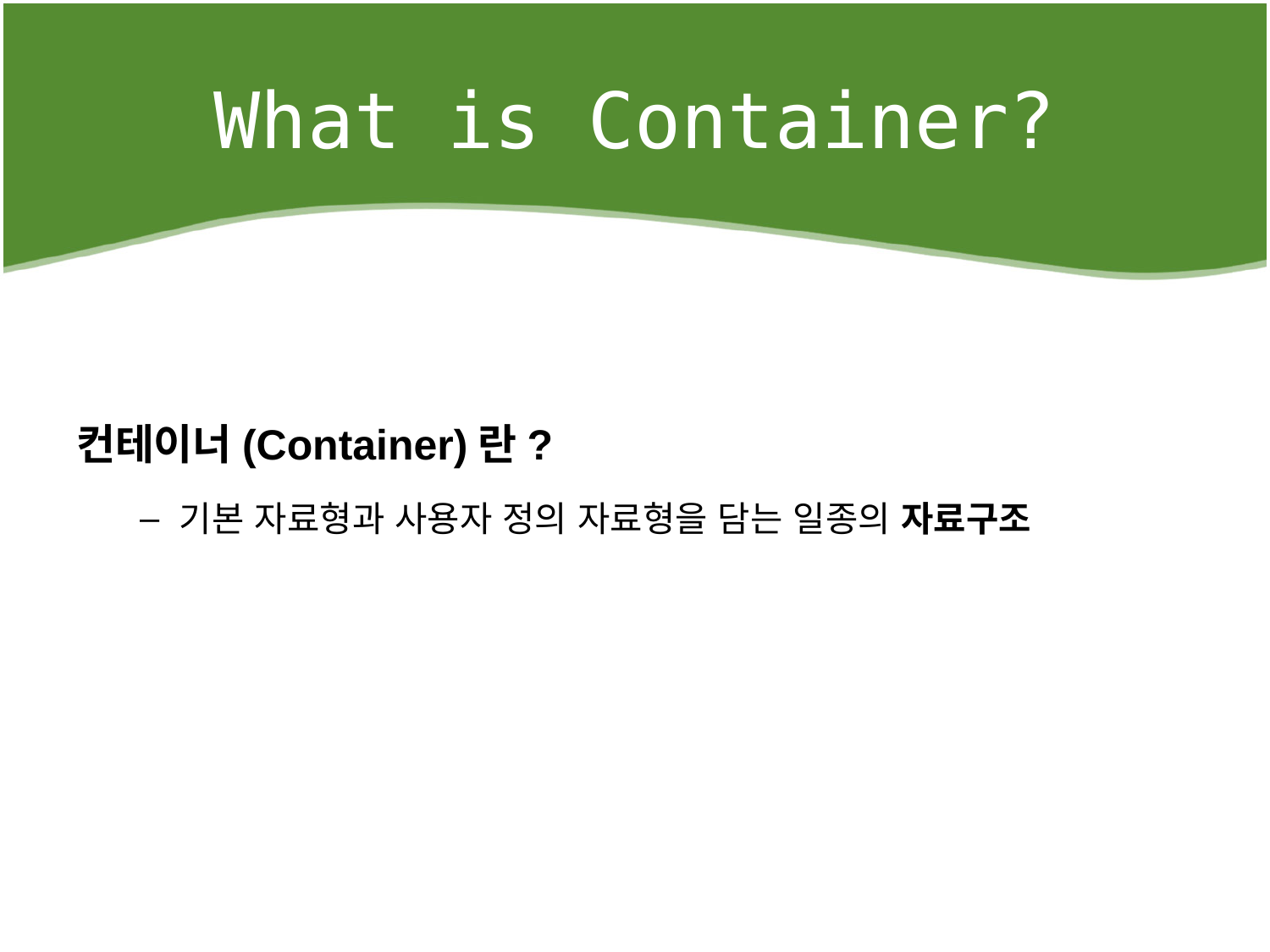

# What is Container?
컨테이너(Container)란?
기본 자료형과 사용자 정의 자료형을 담는 일종의 자료구조